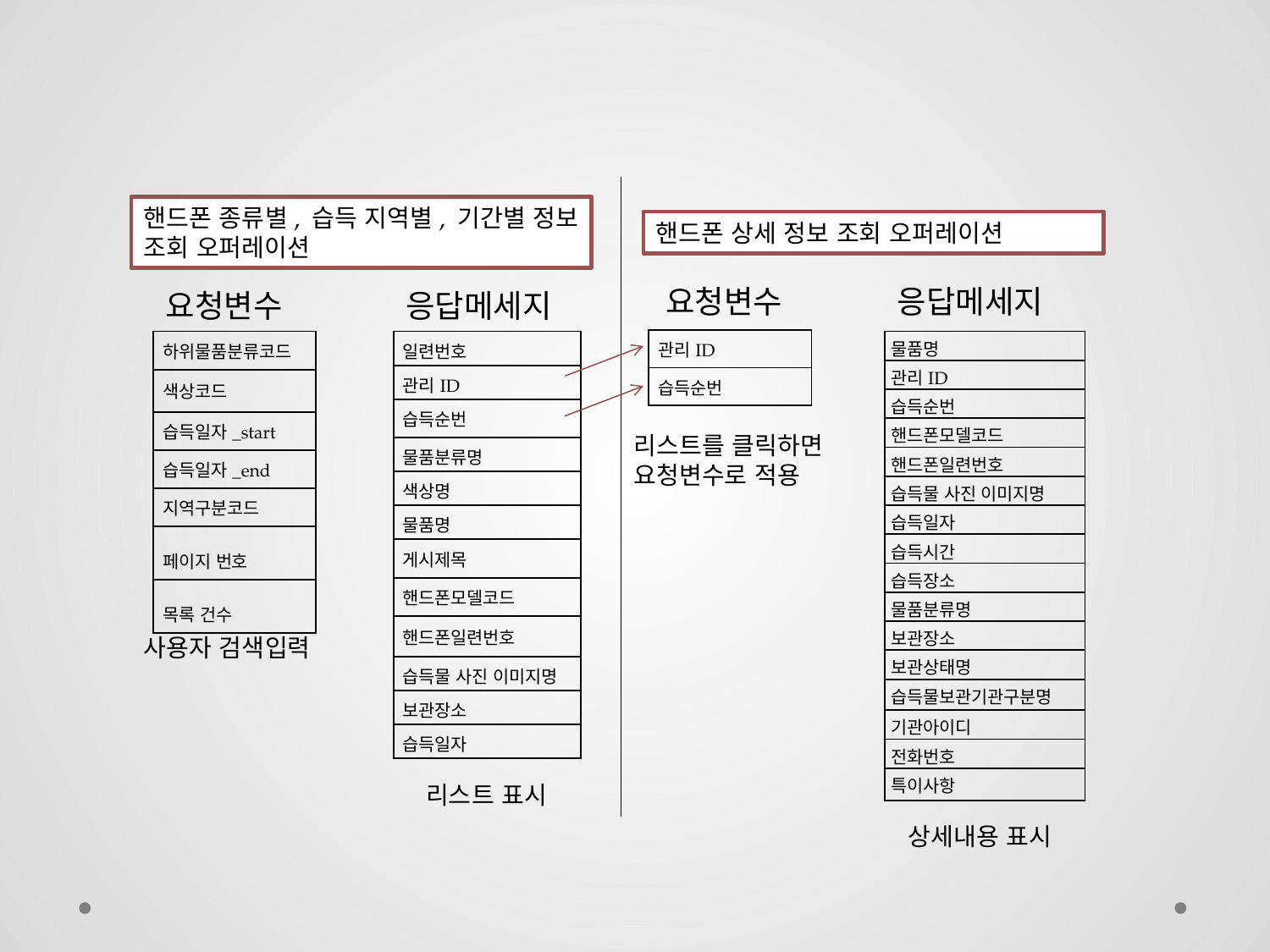

#
핸드폰 종류별, 습득 지역별, 기간별 정보 조회 오퍼레이션
핸드폰 상세 정보 조회 오퍼레이션
요청변수
응답메세지
요청변수
응답메세지
| 관리ID |
| --- |
| 습득순번 |
| 하위물품분류코드 |
| --- |
| 색상코드 |
| 습득일자\_start |
| 습득일자\_end |
| 지역구분코드 |
| 페이지 번호 |
| 목록 건수 |
| 일련번호 |
| --- |
| 관리ID |
| 습득순번 |
| 물품분류명 |
| 색상명 |
| 물품명 |
| 게시제목 |
| 핸드폰모델코드 |
| 핸드폰일련번호 |
| 습득물 사진 이미지명 |
| 보관장소 |
| 습득일자 |
| 물품명 |
| --- |
| 관리ID |
| 습득순번 |
| 핸드폰모델코드 |
| 핸드폰일련번호 |
| 습득물 사진 이미지명 |
| 습득일자 |
| 습득시간 |
| 습득장소 |
| 물품분류명 |
| 보관장소 |
| 보관상태명 |
| 습득물보관기관구분명 |
| 기관아이디 |
| 전화번호 |
| 특이사항 |
리스트를 클릭하면
요청변수로 적용
사용자 검색입력
리스트 표시
상세내용 표시